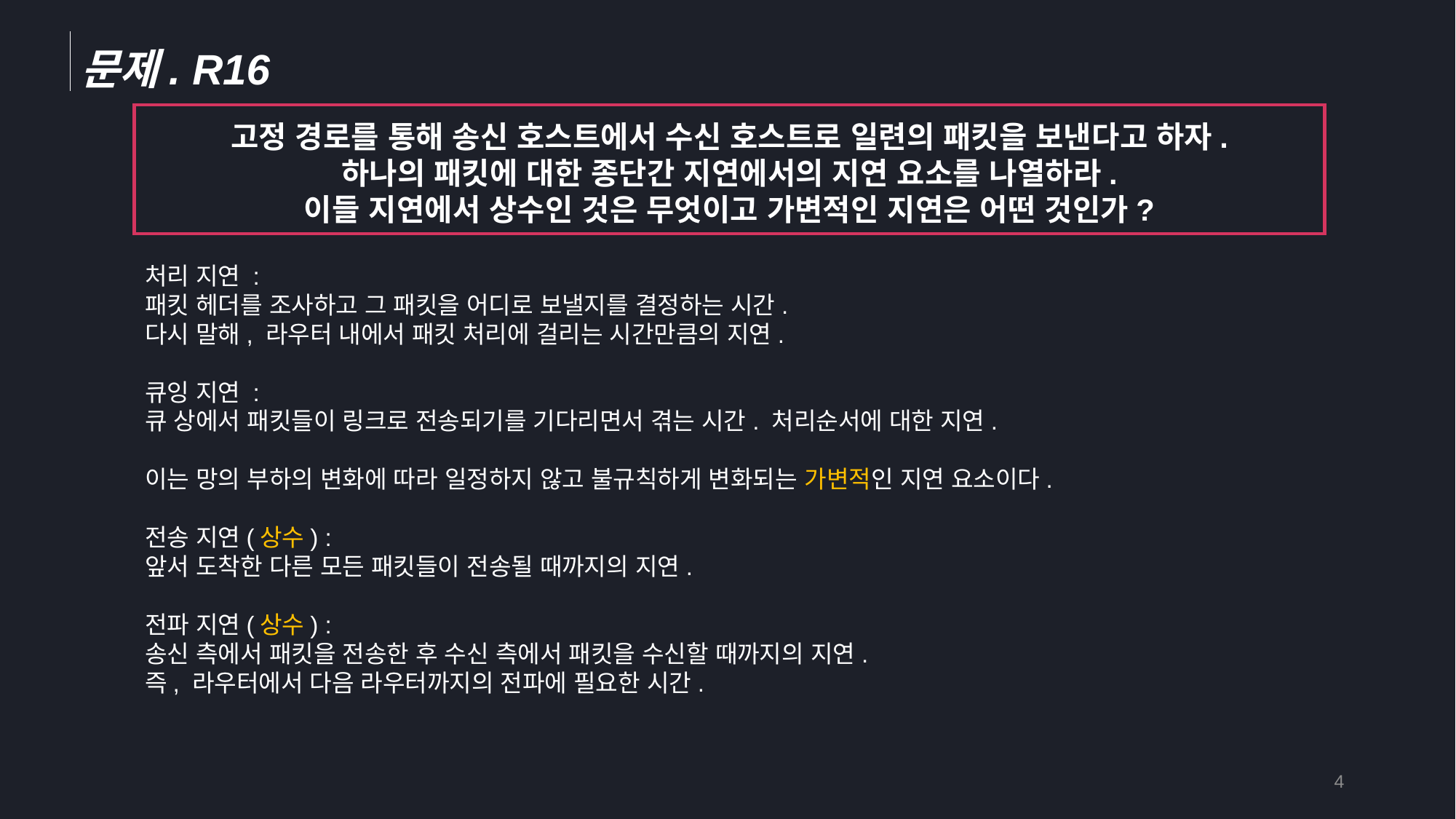

문제. R16

고정 경로를 통해 송신 호스트에서 수신 호스트로 일련의 패킷을 보낸다고 하자.
하나의 패킷에 대한 종단간 지연에서의 지연 요소를 나열하라.
이들 지연에서 상수인 것은 무엇이고 가변적인 지연은 어떤 것인가?
처리 지연 :
패킷 헤더를 조사하고 그 패킷을 어디로 보낼지를 결정하는 시간.
다시 말해, 라우터 내에서 패킷 처리에 걸리는 시간만큼의 지연.

큐잉 지연 :
큐 상에서 패킷들이 링크로 전송되기를 기다리면서 겪는 시간. 처리순서에 대한 지연.

이는 망의 부하의 변화에 따라 일정하지 않고 불규칙하게 변화되는 가변적인 지연 요소이다.

전송 지연(상수) :
앞서 도착한 다른 모든 패킷들이 전송될 때까지의 지연.

전파 지연(상수) :
송신 측에서 패킷을 전송한 후 수신 측에서 패킷을 수신할 때까지의 지연.
즉, 라우터에서 다음 라우터까지의 전파에 필요한 시간.
4